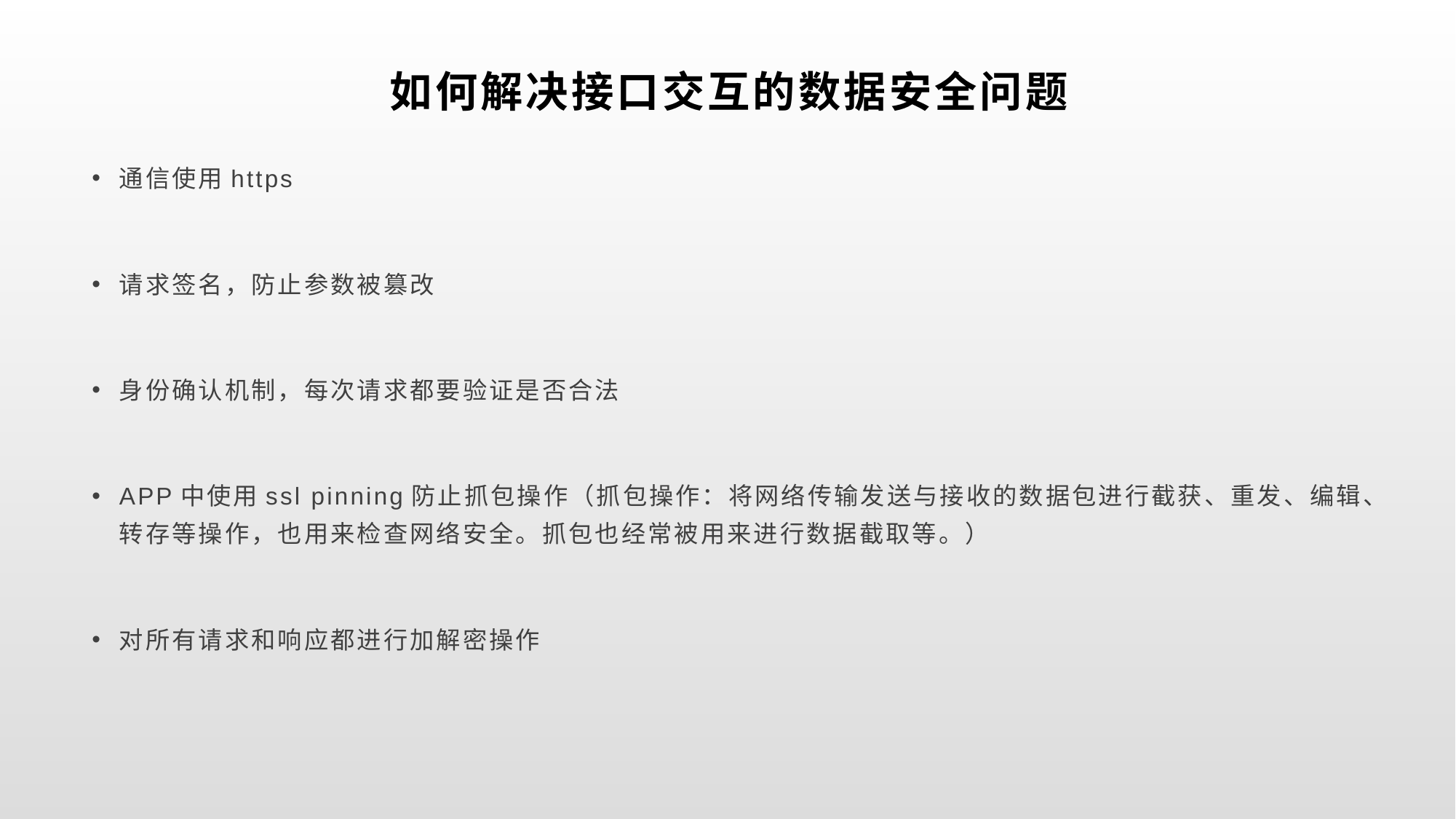

# 如何解决接口交互的数据安全问题
通信使用https

请求签名，防止参数被篡改

身份确认机制，每次请求都要验证是否合法

APP中使用ssl pinning防止抓包操作（抓包操作：将网络传输发送与接收的数据包进行截获、重发、编辑、转存等操作，也用来检查网络安全。抓包也经常被用来进行数据截取等。）

对所有请求和响应都进行加解密操作